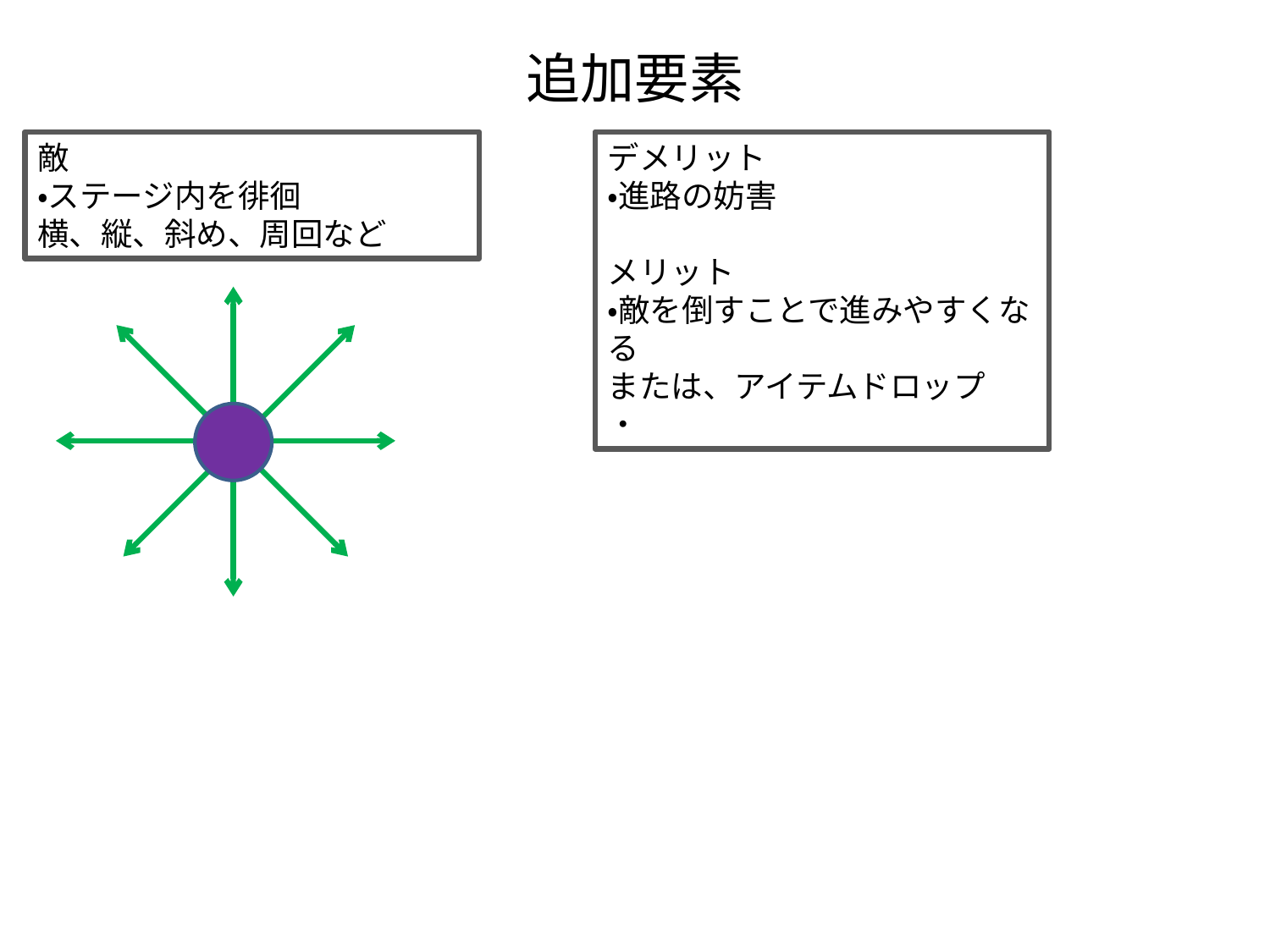

# 追加要素
敵
・ステージ内を徘徊
横、縦、斜め、周回など
デメリット
・進路の妨害

メリット
・敵を倒すことで進みやすくなる
または、アイテムドロップ
・